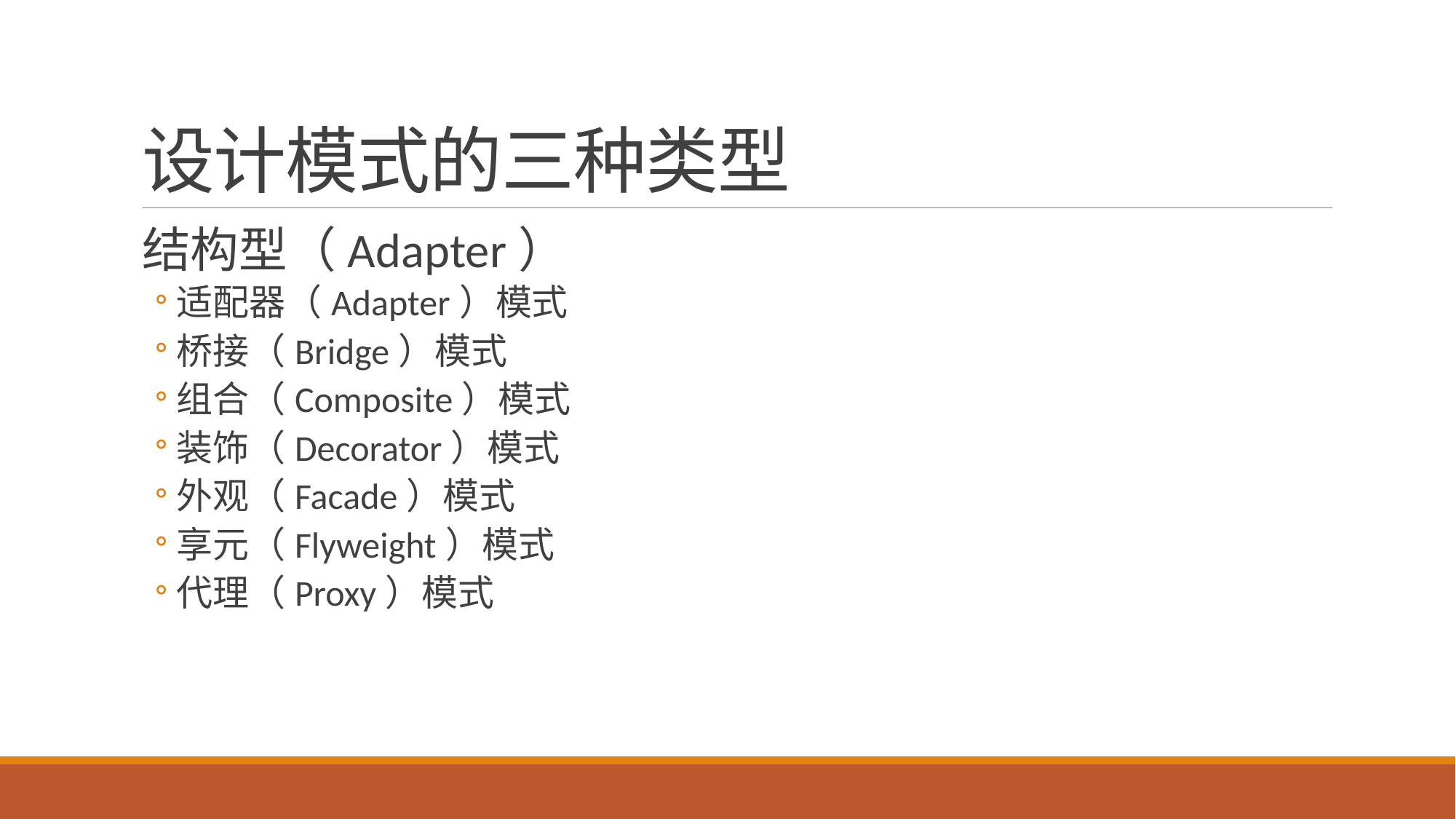

# 设计模式的三种类型
结构型（Adapter）
适配器（Adapter）模式
桥接（Bridge）模式
组合（Composite）模式
装饰（Decorator）模式
外观（Facade）模式
享元（Flyweight）模式
代理（Proxy）模式